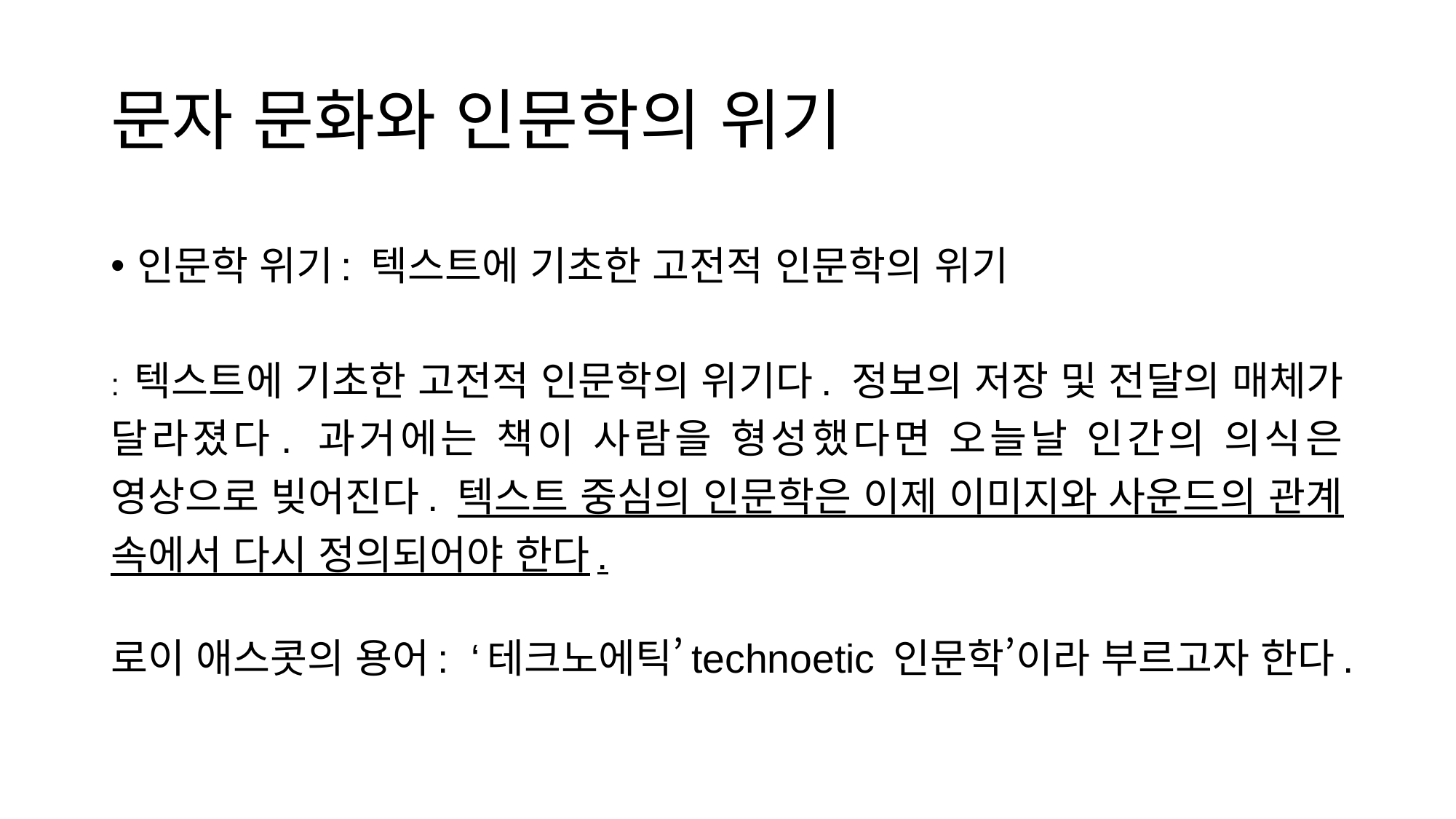

# 문자 문화와 인문학의 위기

인문학 위기: 텍스트에 기초한 고전적 인문학의 위기

: 텍스트에 기초한 고전적 인문학의 위기다. 정보의 저장 및 전달의 매체가 달라졌다. 과거에는 책이 사람을 형성했다면 오늘날 인간의 의식은 영상으로 빚어진다. 텍스트 중심의 인문학은 이제 이미지와 사운드의 관계 속에서 다시 정의되어야 한다.

로이 애스콧의 용어:  ‘테크노에틱’technoetic 인문학’이라 부르고자 한다.